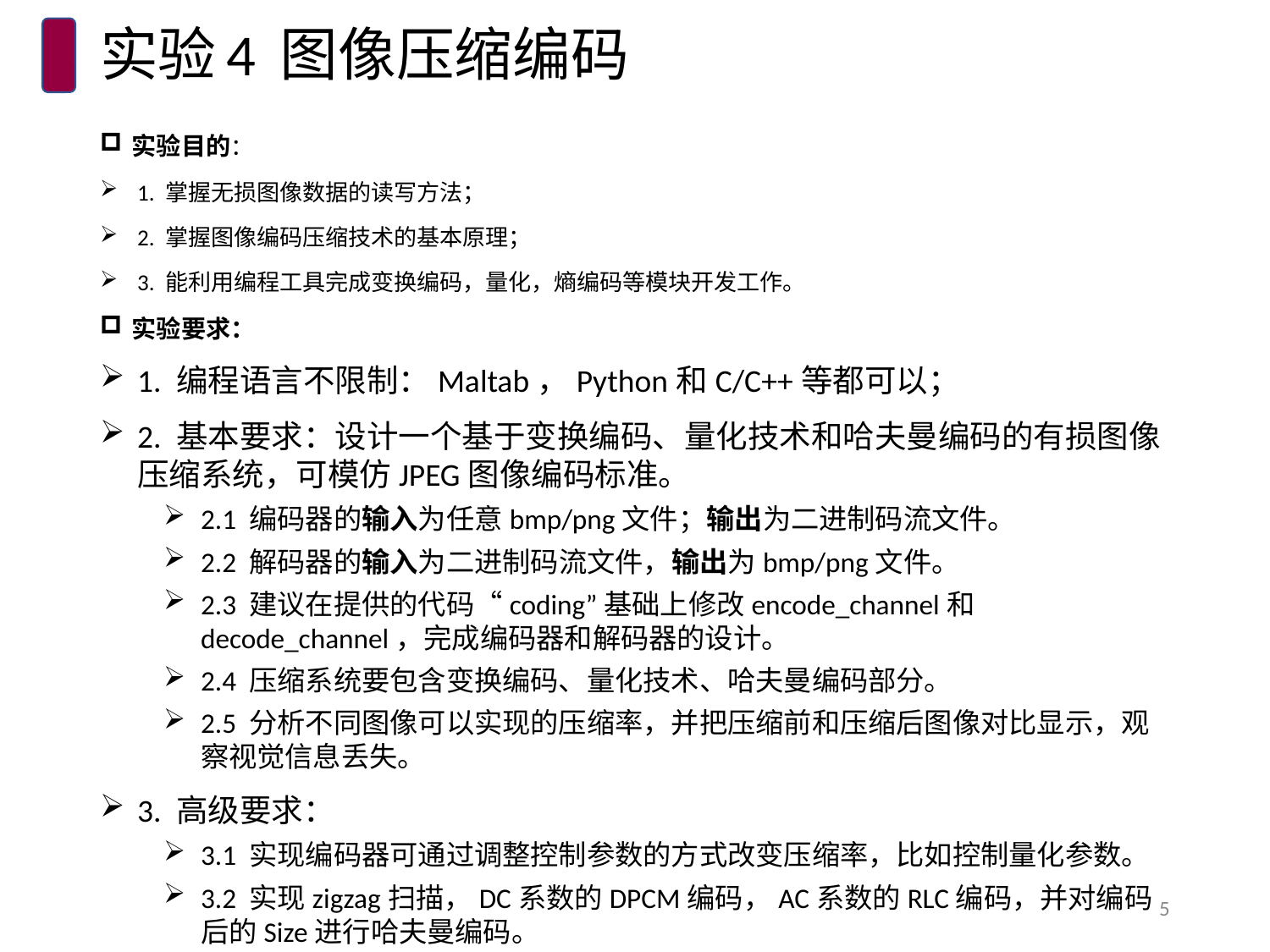

# 实验4 图像压缩编码
实验目的：
1. 掌握无损图像数据的读写方法；
2. 掌握图像编码压缩技术的基本原理；
3. 能利用编程工具完成变换编码，量化，熵编码等模块开发工作。
实验要求：
1. 编程语言不限制：Maltab，Python和C/C++等都可以；
2. 基本要求：设计一个基于变换编码、量化技术和哈夫曼编码的有损图像压缩系统，可模仿JPEG图像编码标准。
2.1 编码器的输入为任意bmp/png文件；输出为二进制码流文件。
2.2 解码器的输入为二进制码流文件，输出为bmp/png文件。
2.3 建议在提供的代码“coding”基础上修改encode_channel和decode_channel，完成编码器和解码器的设计。
2.4 压缩系统要包含变换编码、量化技术、哈夫曼编码部分。
2.5 分析不同图像可以实现的压缩率，并把压缩前和压缩后图像对比显示，观察视觉信息丢失。
3. 高级要求：
3.1 实现编码器可通过调整控制参数的方式改变压缩率，比如控制量化参数。
3.2 实现zigzag扫描，DC系数的DPCM编码，AC系数的RLC编码，并对编码后的Size进行哈夫曼编码。
5